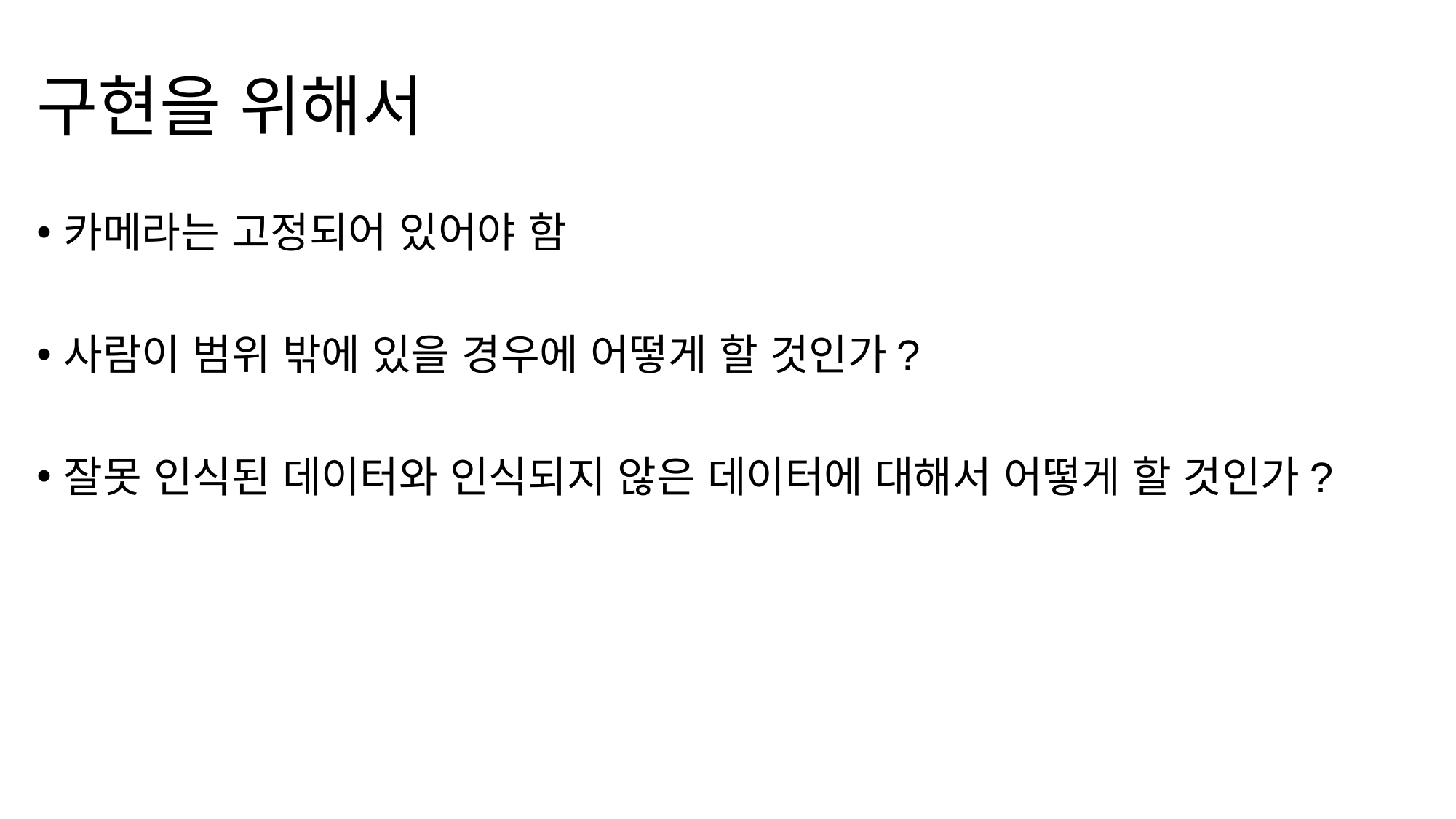

# 구현을 위해서
카메라는 고정되어 있어야 함

사람이 범위 밖에 있을 경우에 어떻게 할 것인가?

잘못 인식된 데이터와 인식되지 않은 데이터에 대해서 어떻게 할 것인가?